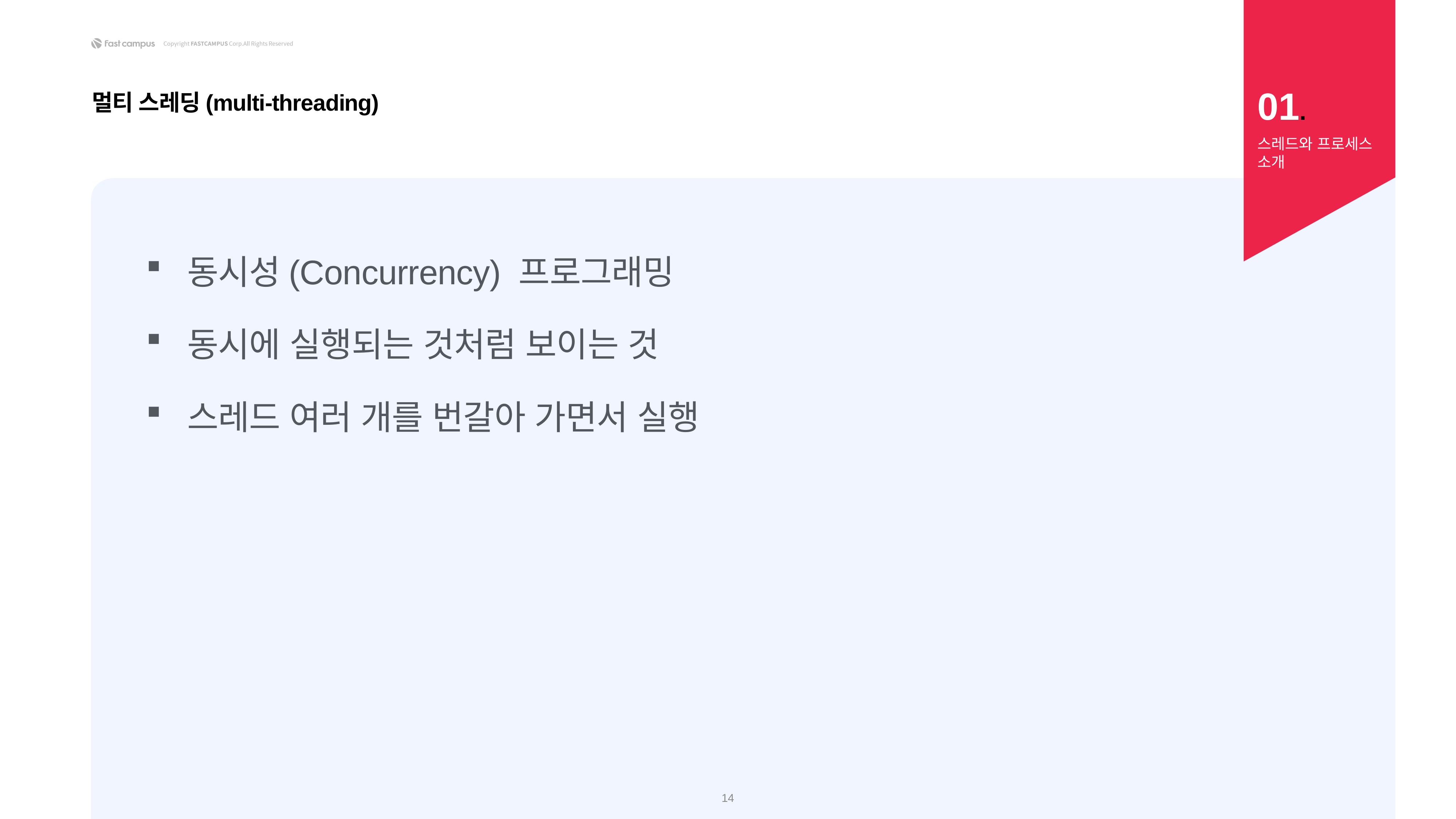

01.
멀티 스레딩(multi-threading)
스레드와 프로세스 소개

동시성(Concurrency) 프로그래밍
동시에 실행되는 것처럼 보이는 것
스레드 여러 개를 번갈아 가면서 실행

14